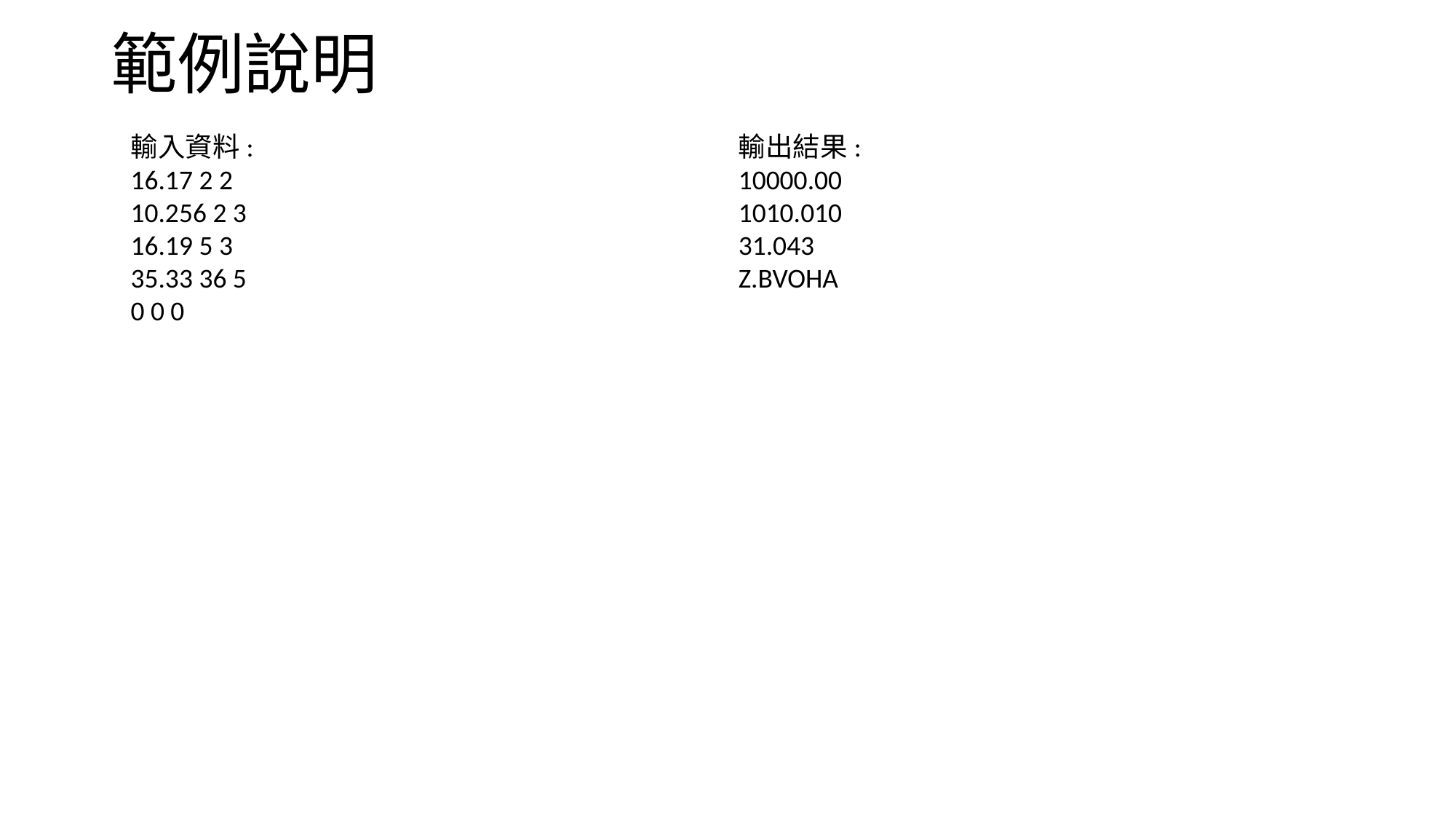

# 範例說明
輸出結果:
10000.00
1010.010
31.043
Z.BVOHA

輸入資料:
16.17 2 2
10.256 2 3
16.19 5 3
35.33 36 5
0 0 0